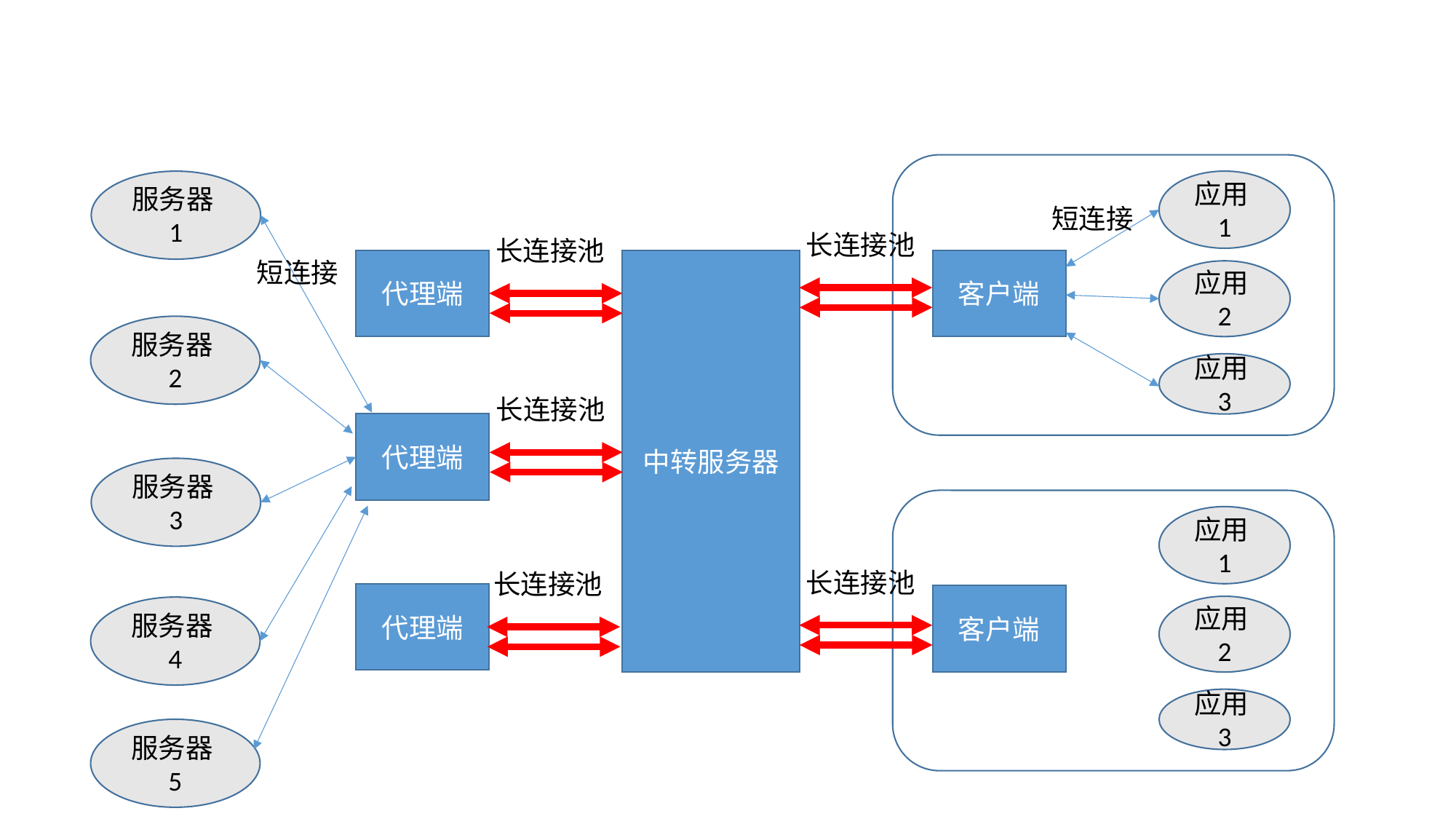

服务器1
应用1
短连接
长连接池
长连接池
短连接
代理端
中转服务器
客户端
应用2
服务器2
应用3
长连接池
代理端
服务器3

应用1
长连接池
长连接池
代理端
客户端
应用2
服务器4
应用3
服务器5